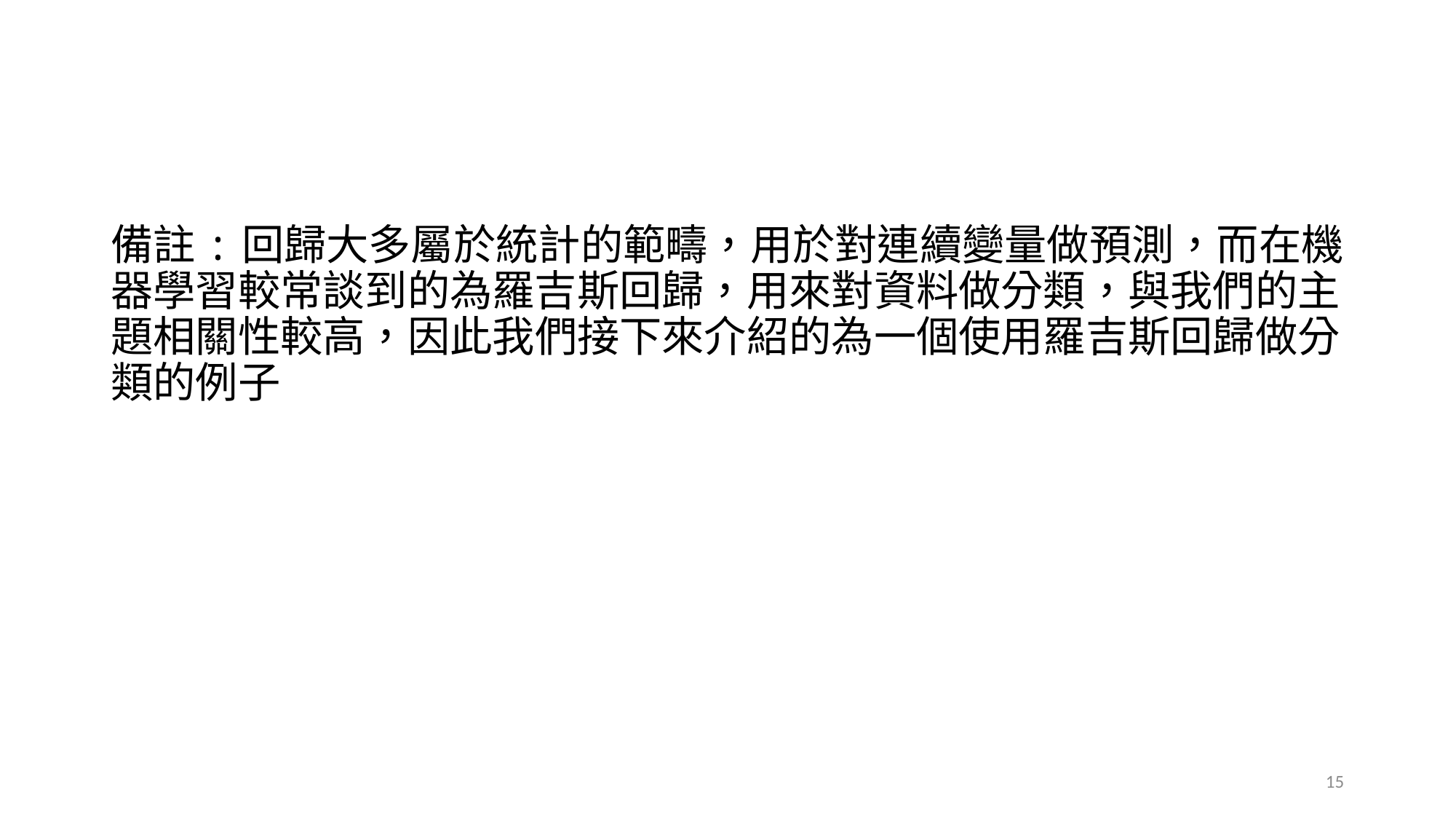

#
備註:回歸大多屬於統計的範疇，用於對連續變量做預測，而在機器學習較常談到的為羅吉斯回歸，用來對資料做分類，與我們的主題相關性較高，因此我們接下來介紹的為一個使用羅吉斯回歸做分類的例子
15